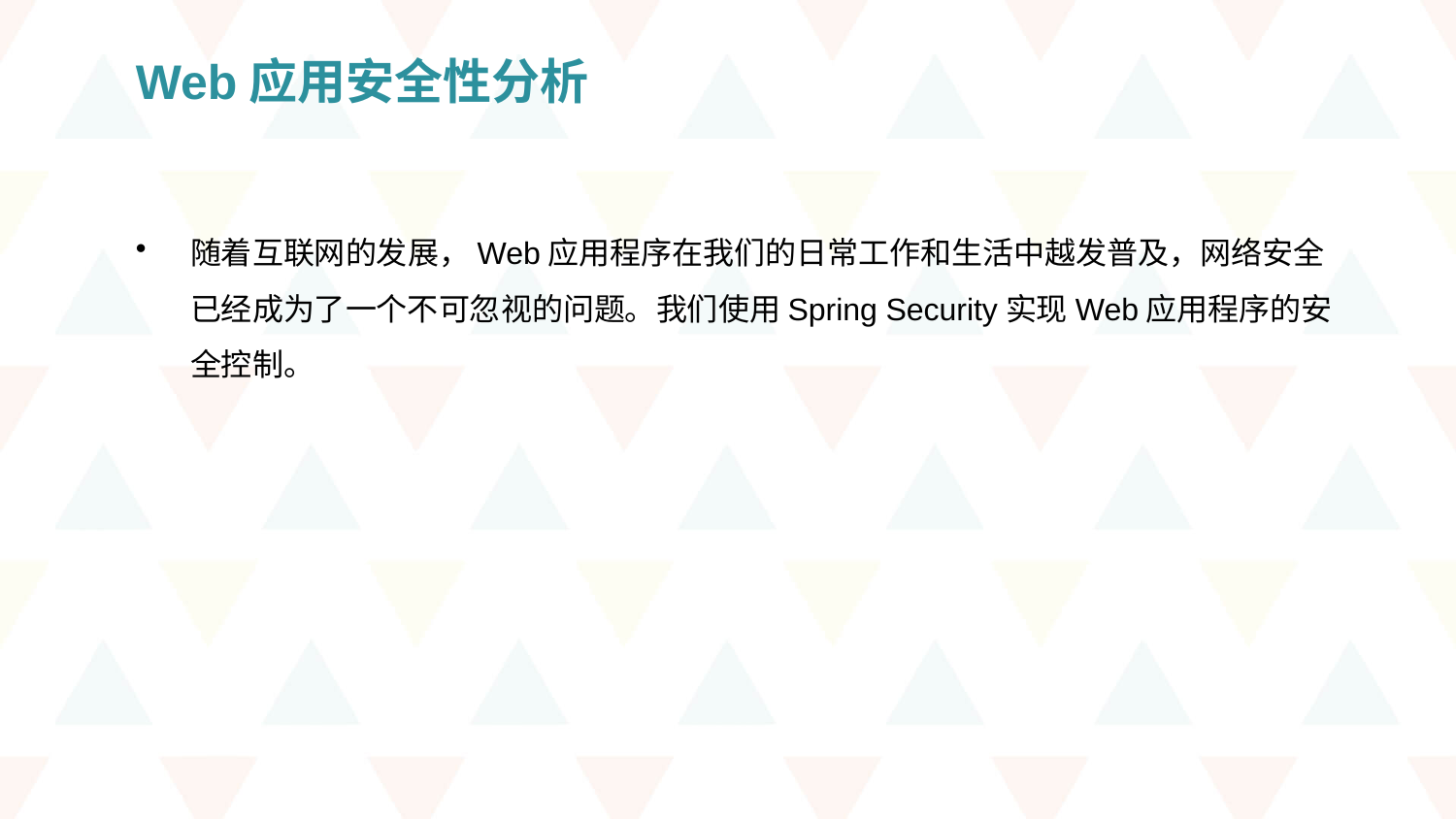

Web应用安全性分析
随着互联网的发展，Web应用程序在我们的日常工作和生活中越发普及，网络安全已经成为了一个不可忽视的问题。我们使用Spring Security实现Web应用程序的安全控制。